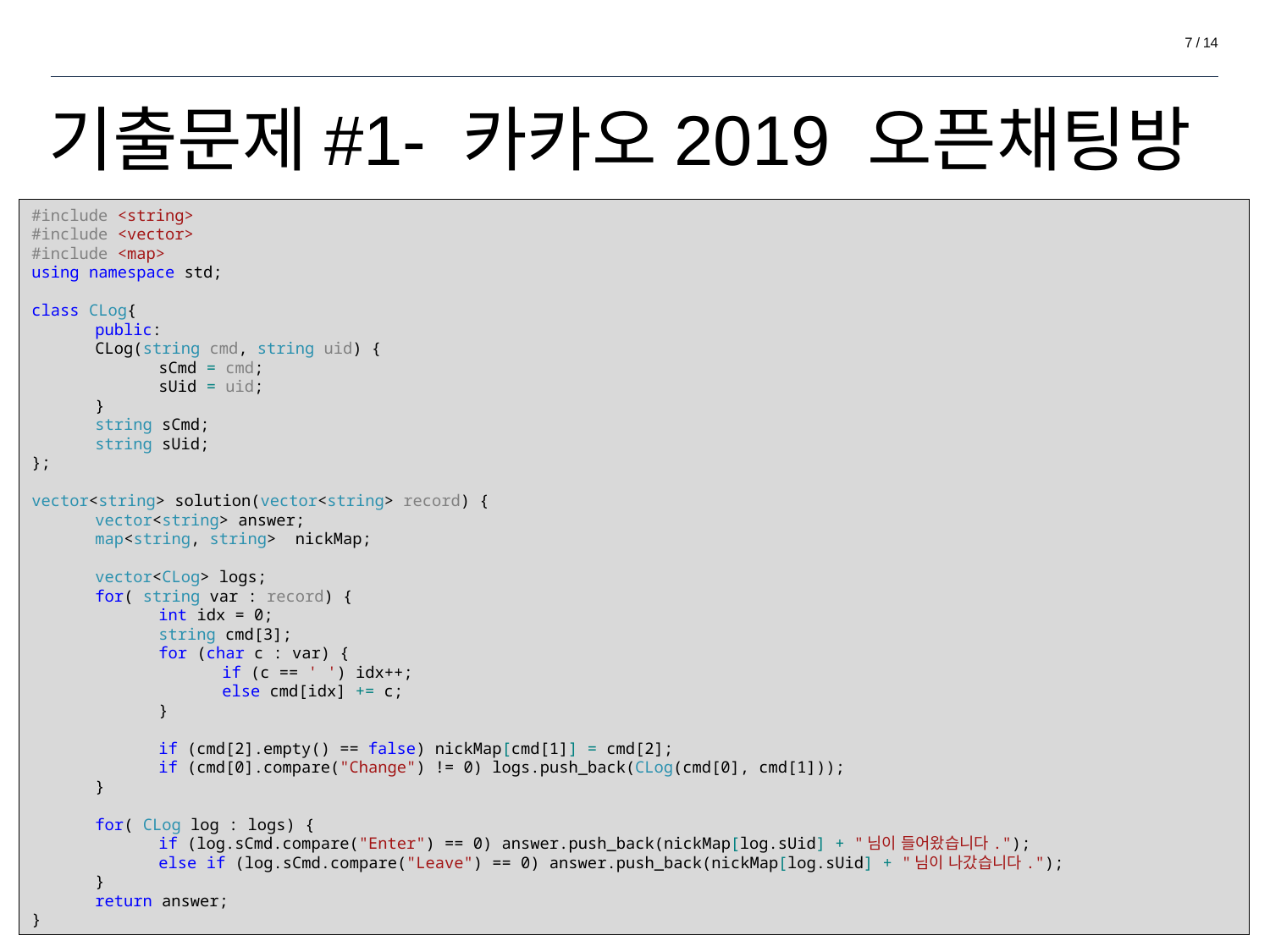

7 / 14
# 기출문제#1- 카카오2019 오픈채팅방
#include <string>
#include <vector>
#include <map>
using namespace std;

class CLog{
public:
CLog(string cmd, string uid) {
sCmd = cmd;
sUid = uid;
}
string sCmd;
string sUid;
};

vector<string> solution(vector<string> record) {
vector<string> answer;
map<string, string>  nickMap;

vector<CLog> logs;
for( string var : record) {
int idx = 0;
string cmd[3];
for (char c : var) {
if (c == ' ') idx++;
else cmd[idx] += c;
}

if (cmd[2].empty() == false) nickMap[cmd[1]] = cmd[2];
if (cmd[0].compare("Change") != 0) logs.push_back(CLog(cmd[0], cmd[1]));
}

for( CLog log : logs) {
if (log.sCmd.compare("Enter") == 0) answer.push_back(nickMap[log.sUid] + "님이 들어왔습니다.");
else if (log.sCmd.compare("Leave") == 0) answer.push_back(nickMap[log.sUid] + "님이 나갔습니다.");
}
return answer;
}